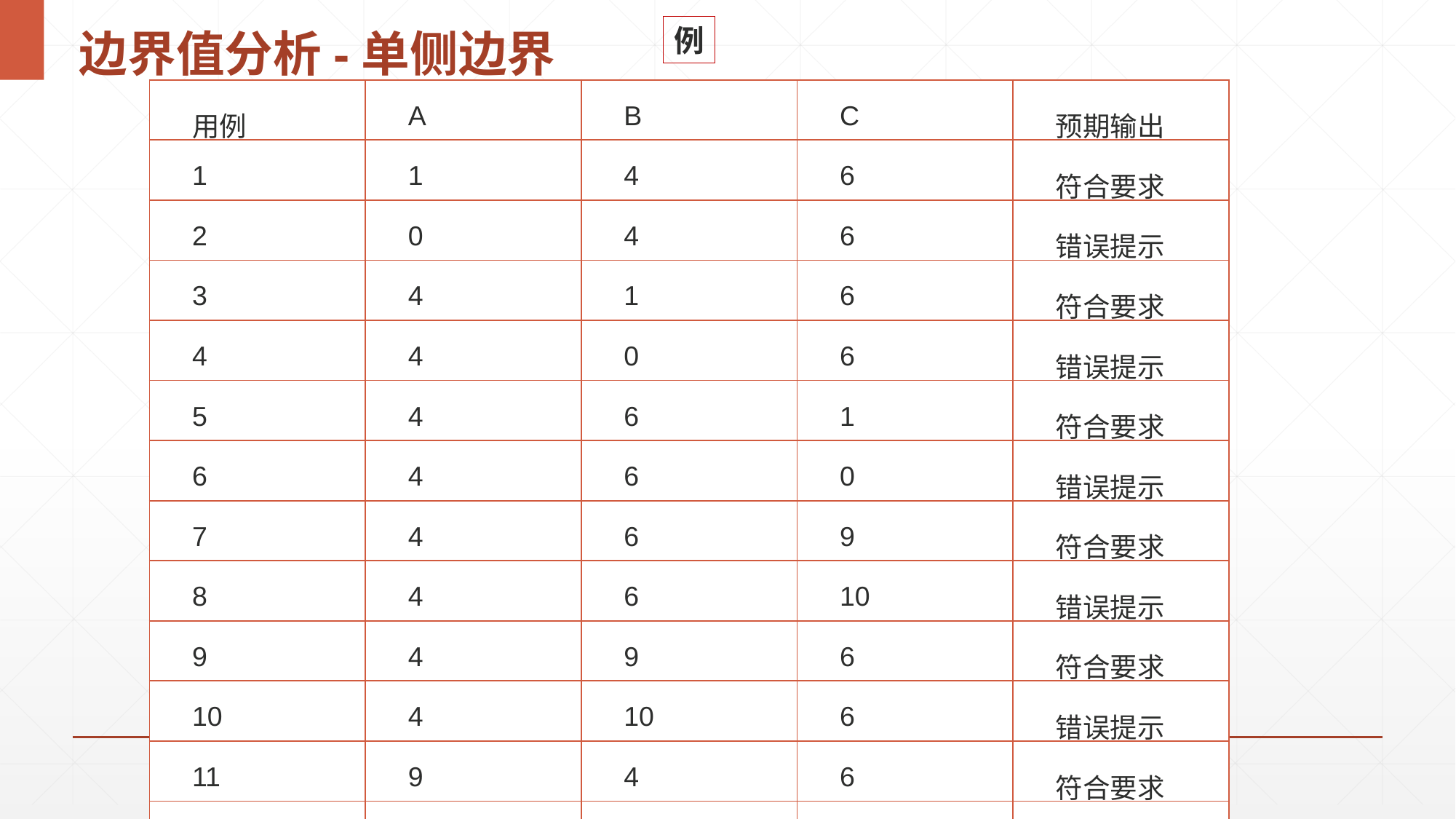

# 边界值分析-单侧边界
例
| 用例 | A | B | C | 预期输出 |
| --- | --- | --- | --- | --- |
| 1 | 1 | 4 | 6 | 符合要求 |
| 2 | 0 | 4 | 6 | 错误提示 |
| 3 | 4 | 1 | 6 | 符合要求 |
| 4 | 4 | 0 | 6 | 错误提示 |
| 5 | 4 | 6 | 1 | 符合要求 |
| 6 | 4 | 6 | 0 | 错误提示 |
| 7 | 4 | 6 | 9 | 符合要求 |
| 8 | 4 | 6 | 10 | 错误提示 |
| 9 | 4 | 9 | 6 | 符合要求 |
| 10 | 4 | 10 | 6 | 错误提示 |
| 11 | 9 | 4 | 6 | 符合要求 |
| 12 | 10 | 4 | 6 | 错误提示 |